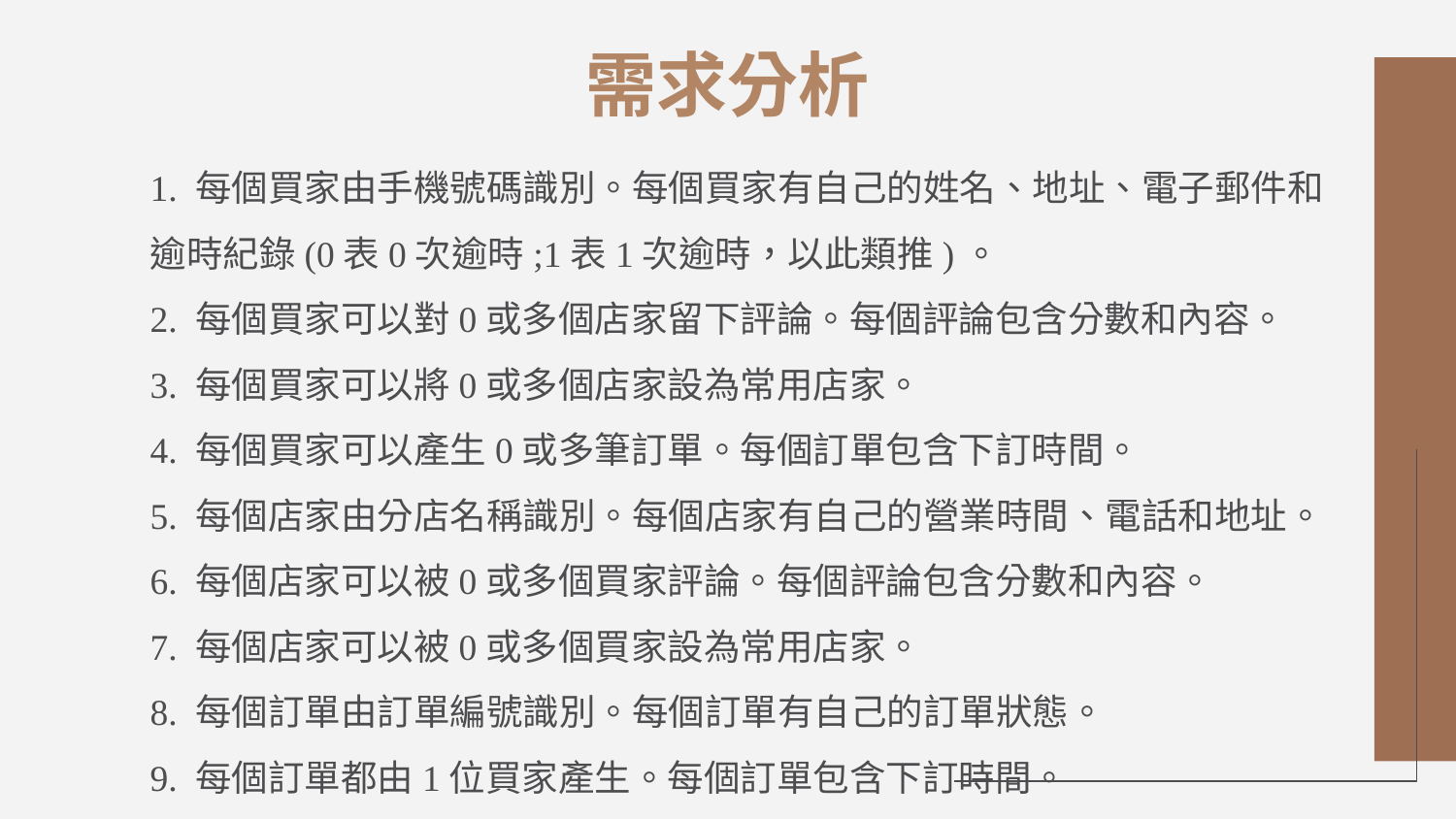

# 需求分析
1. 每個買家由手機號碼識別。每個買家有自己的姓名、地址、電子郵件和逾時紀錄(0表0次逾時;1表1次逾時，以此類推)。
2. 每個買家可以對0或多個店家留下評論。每個評論包含分數和內容。
3. 每個買家可以將0或多個店家設為常用店家。
4. 每個買家可以產生0或多筆訂單。每個訂單包含下訂時間。
5. 每個店家由分店名稱識別。每個店家有自己的營業時間、電話和地址。
6. 每個店家可以被0或多個買家評論。每個評論包含分數和內容。
7. 每個店家可以被0或多個買家設為常用店家。
8. 每個訂單由訂單編號識別。每個訂單有自己的訂單狀態。
9. 每個訂單都由1位買家產生。每個訂單包含下訂時間。